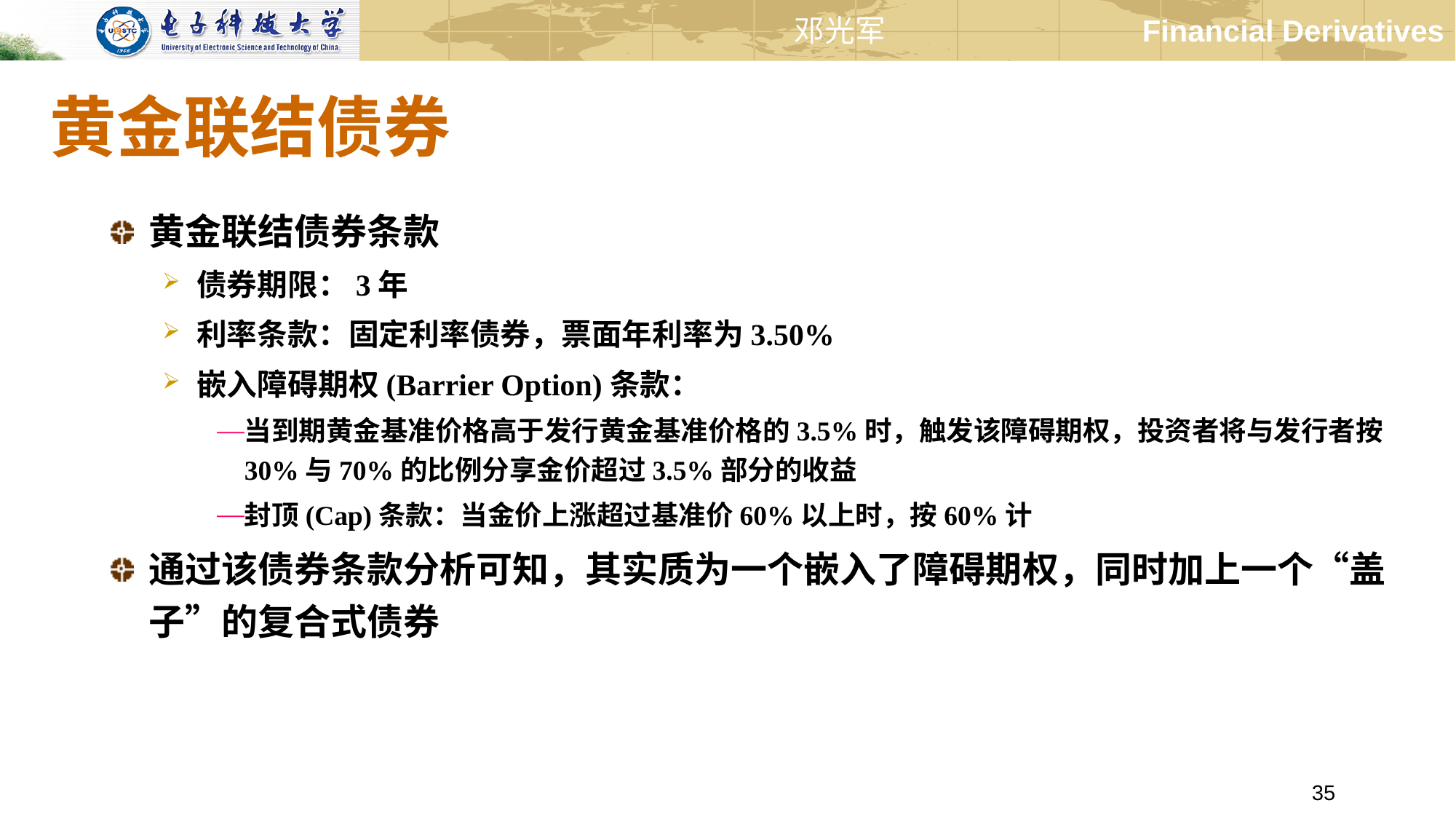

# 黄金联结债券
黄金联结债券条款
债券期限：3年
利率条款：固定利率债券，票面年利率为3.50%
嵌入障碍期权(Barrier Option)条款：
当到期黄金基准价格高于发行黄金基准价格的3.5%时，触发该障碍期权，投资者将与发行者按30%与70%的比例分享金价超过3.5%部分的收益
封顶(Cap)条款：当金价上涨超过基准价60%以上时，按60%计
通过该债券条款分析可知，其实质为一个嵌入了障碍期权，同时加上一个“盖子”的复合式债券